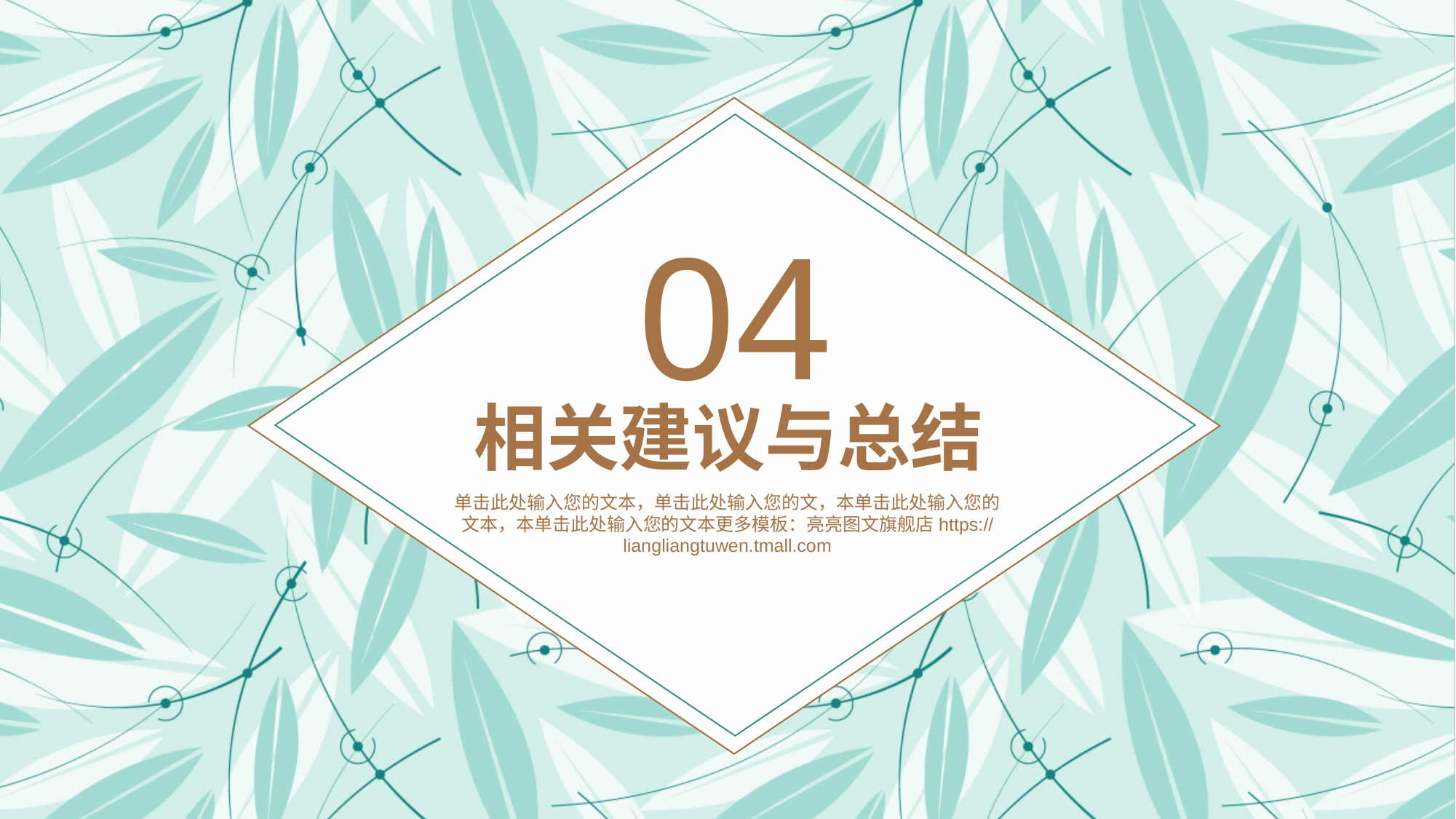

04
相关建议与总结
单击此处输入您的文本，单击此处输入您的文，本单击此处输入您的文本，本单击此处输入您的文本更多模板：亮亮图文旗舰店https://liangliangtuwen.tmall.com